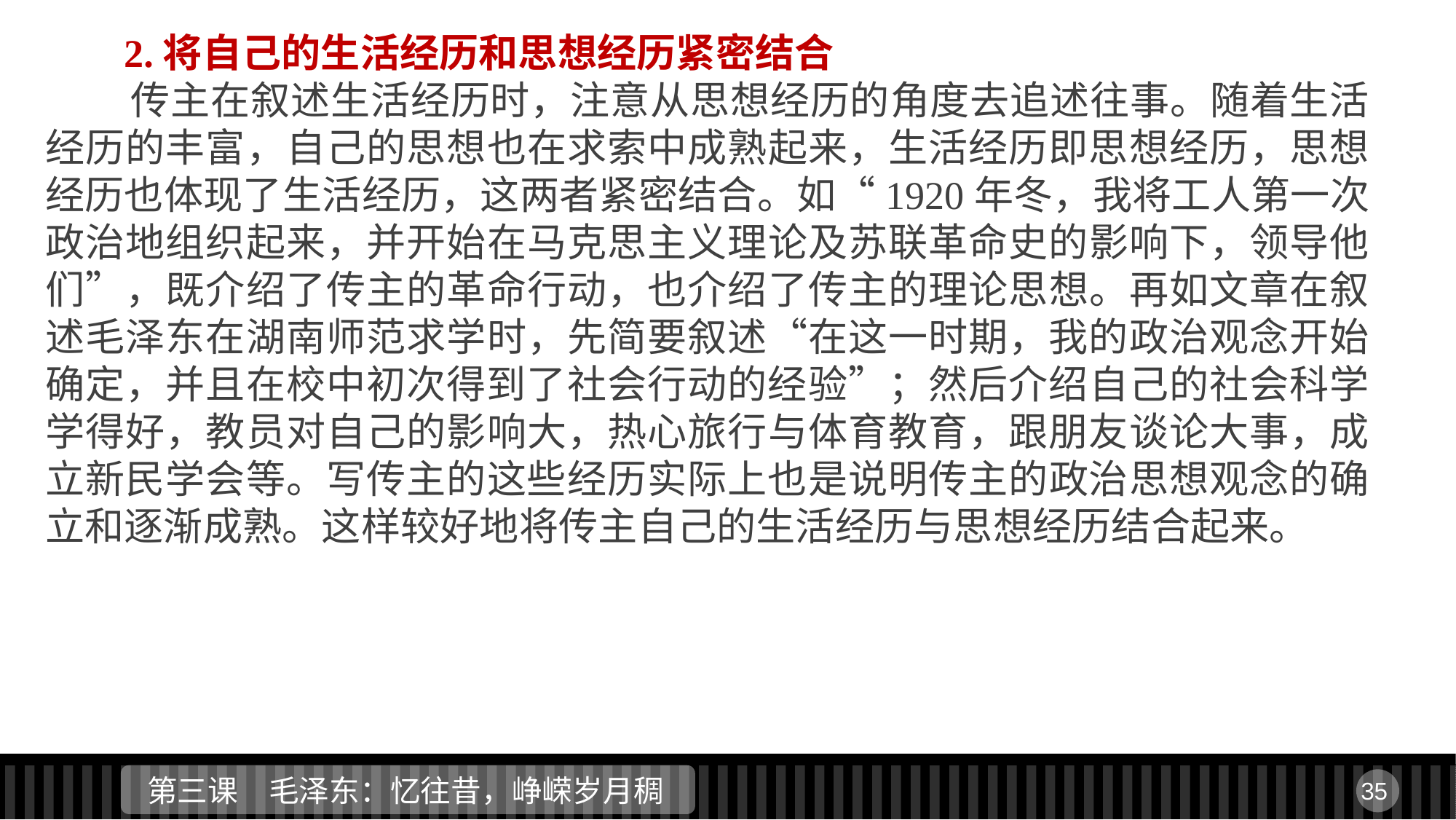

2.将自己的生活经历和思想经历紧密结合
        传主在叙述生活经历时，注意从思想经历的角度去追述往事。随着生活经历的丰富，自己的思想也在求索中成熟起来，生活经历即思想经历，思想经历也体现了生活经历，这两者紧密结合。如“1920年冬，我将工人第一次政治地组织起来，并开始在马克思主义理论及苏联革命史的影响下，领导他们”，既介绍了传主的革命行动，也介绍了传主的理论思想。再如文章在叙述毛泽东在湖南师范求学时，先简要叙述“在这一时期，我的政治观念开始确定，并且在校中初次得到了社会行动的经验”；然后介绍自己的社会科学学得好，教员对自己的影响大，热心旅行与体育教育，跟朋友谈论大事，成立新民学会等。写传主的这些经历实际上也是说明传主的政治思想观念的确立和逐渐成熟。这样较好地将传主自己的生活经历与思想经历结合起来。